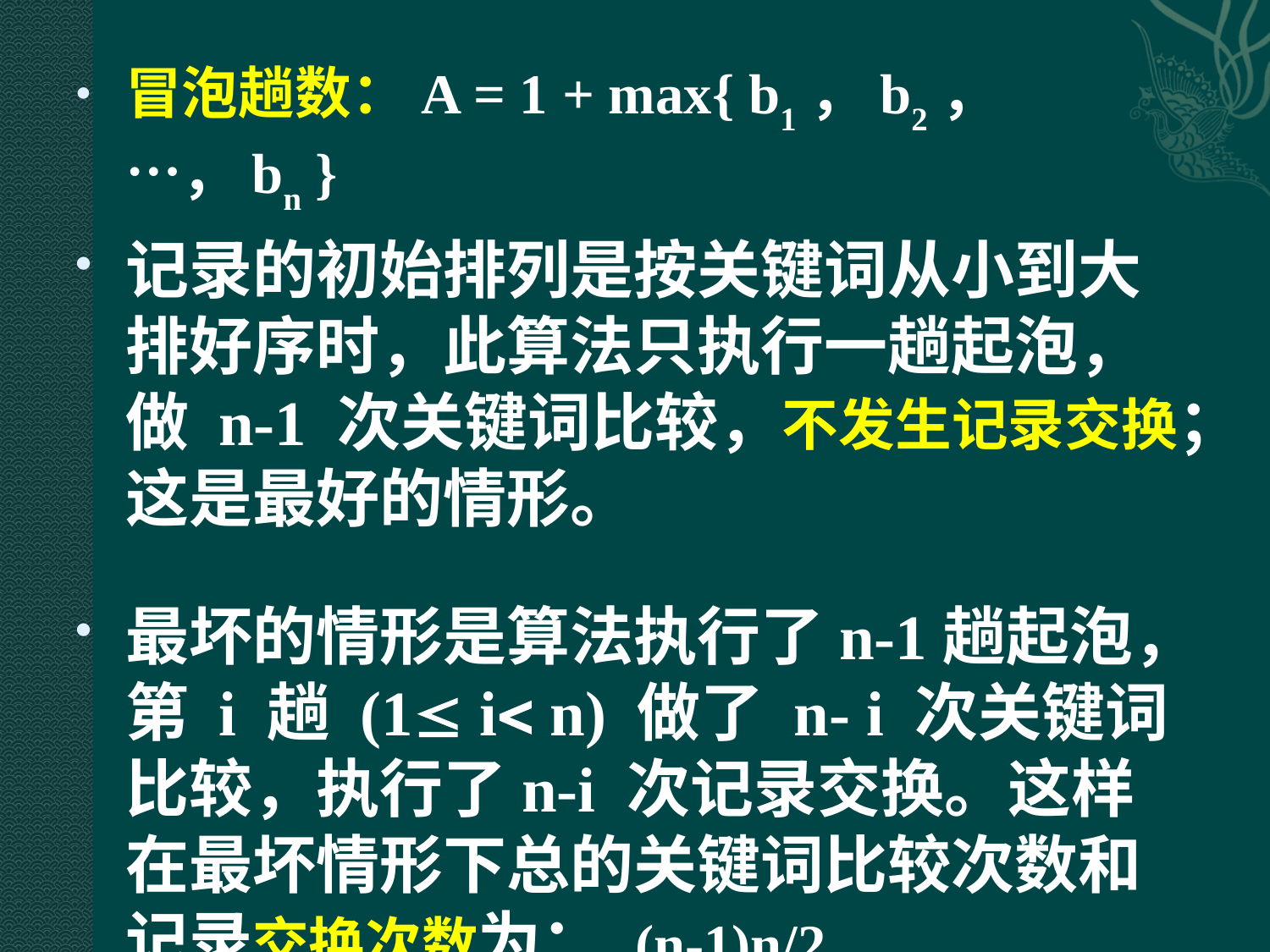

冒泡趟数：A = 1 + max{ b1，b2，…，bn }
记录的初始排列是按关键词从小到大排好序时，此算法只执行一趟起泡，做 n-1 次关键词比较，不发生记录交换；这是最好的情形。

最坏的情形是算法执行了n-1趟起泡，第 i 趟 (1≤ i< n) 做了 n- i 次关键词比较，执行了n-i 次记录交换。这样在最坏情形下总的关键词比较次数和记录交换次数为： (n-1)n/2